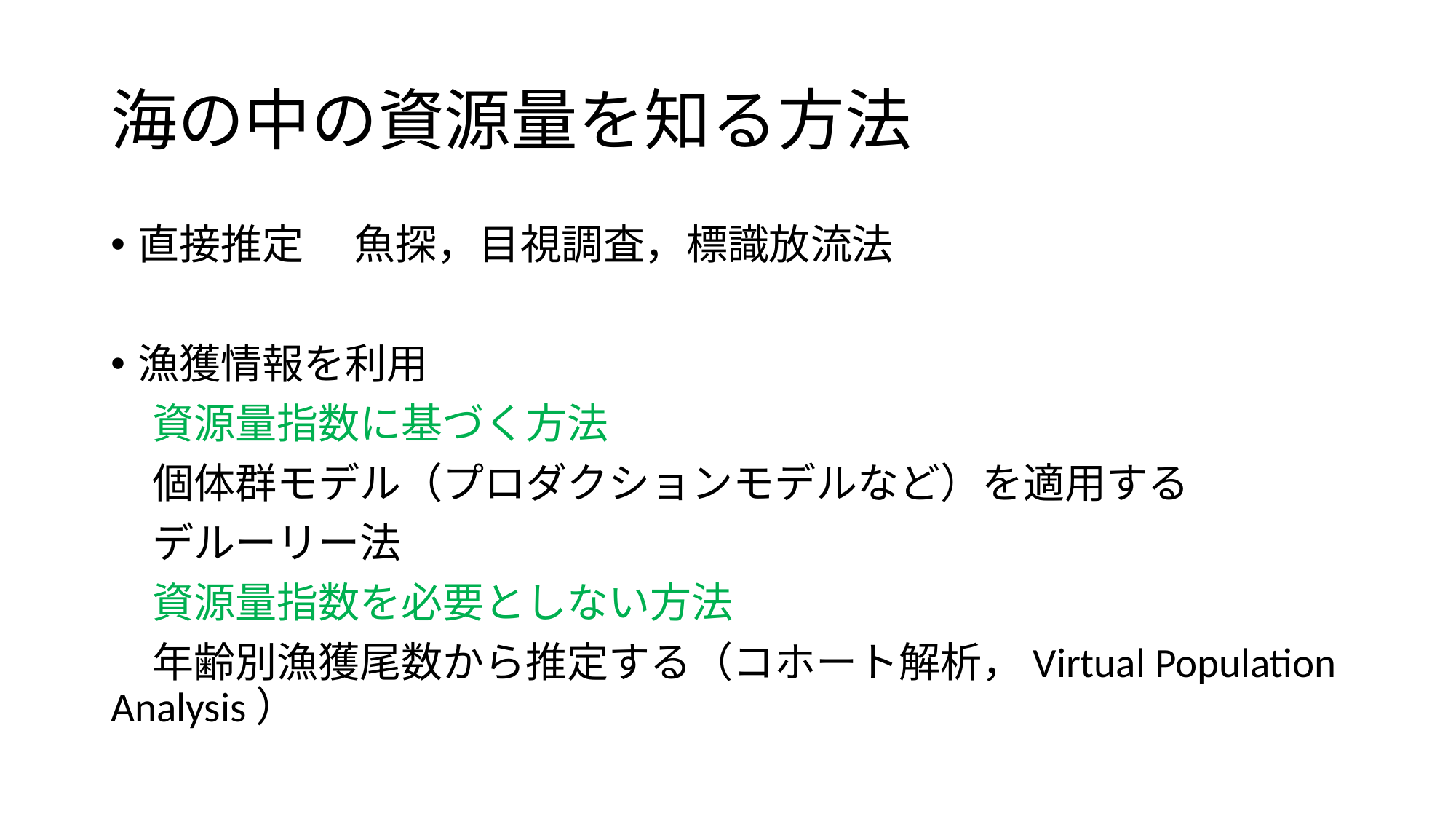

# 海の中の資源量を知る方法
直接推定 　魚探，目視調査，標識放流法

漁獲情報を利用
　資源量指数に基づく方法
　個体群モデル（プロダクションモデルなど）を適用する
　デルーリー法
　資源量指数を必要としない方法
　年齢別漁獲尾数から推定する（コホート解析，Virtual Population Analysis）